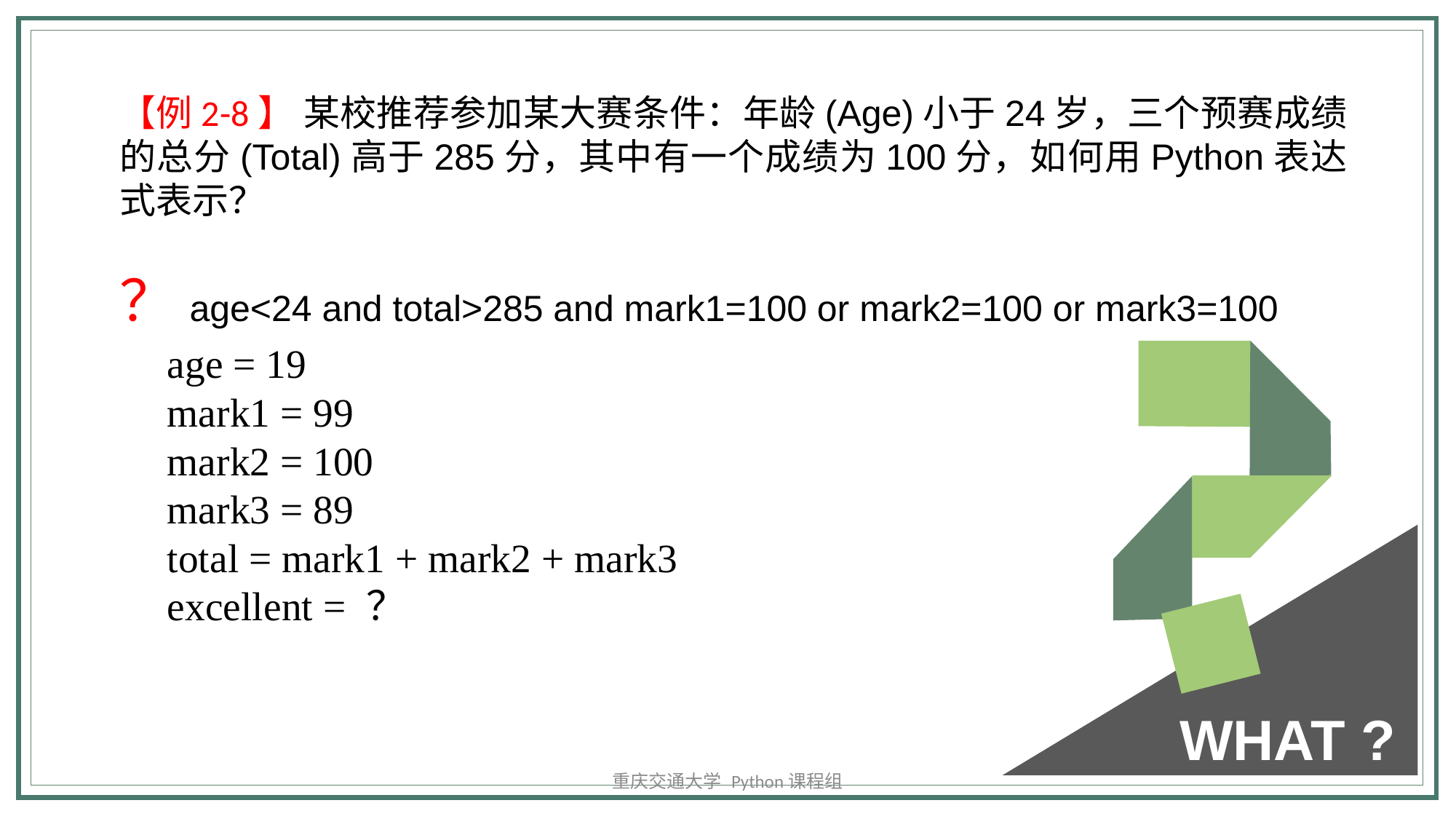

【例2-8】 某校推荐参加某大赛条件：年龄(Age)小于24岁，三个预赛成绩的总分(Total)高于285分，其中有一个成绩为100分，如何用Python表达式表示？

？age<24 and total>285 and mark1=100 or mark2=100 or mark3=100
age = 19
mark1 = 99
mark2 = 100
mark3 = 89
total = mark1 + mark2 + mark3
excellent = ？

WHAT ?
重庆交通大学 Python课程组